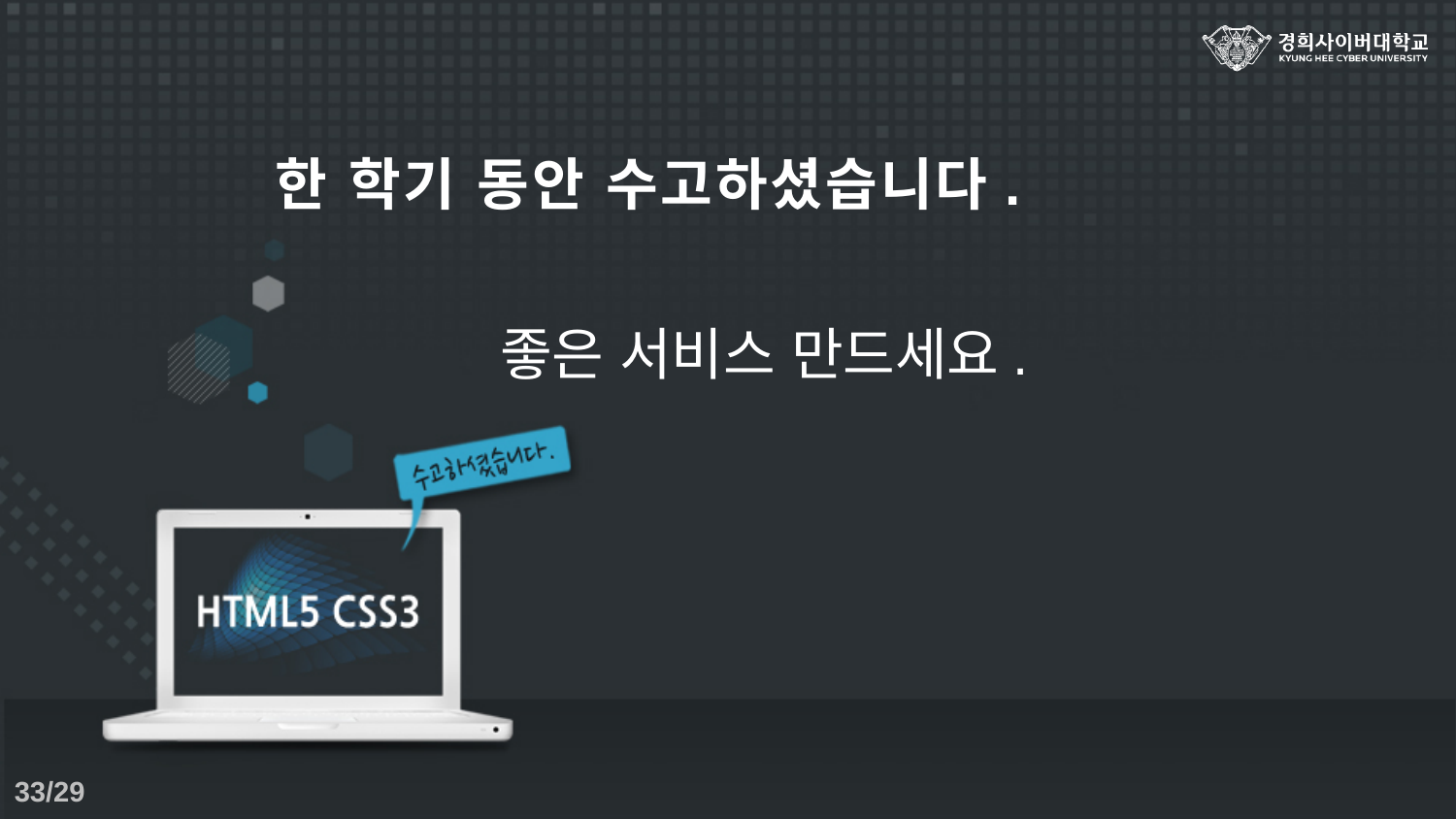

한 학기 동안 수고하셨습니다.
좋은 서비스 만드세요.